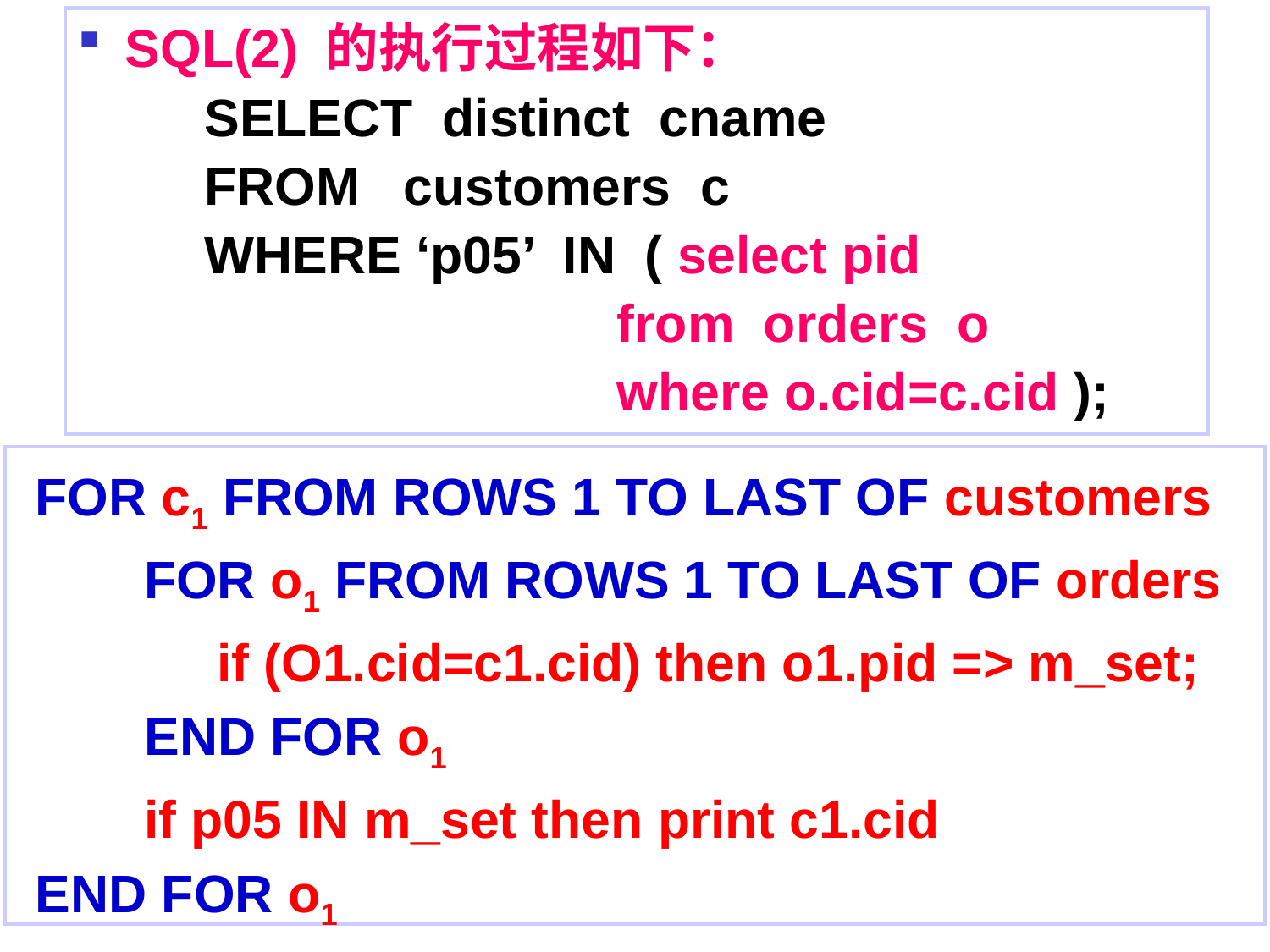

SQL(2) 的执行过程如下：
SELECT  distinct  cname
FROM   customers  c
WHERE ‘p05’  IN  ( select pid
				from  orders  o
				where o.cid=c.cid );
FOR c1 FROM ROWS 1 TO LAST OF customers
FOR o1 FROM ROWS 1 TO LAST OF orders
     if (O1.cid=c1.cid) then o1.pid => m_set;
END FOR o1
if p05 IN m_set then print c1.cid
END FOR o1